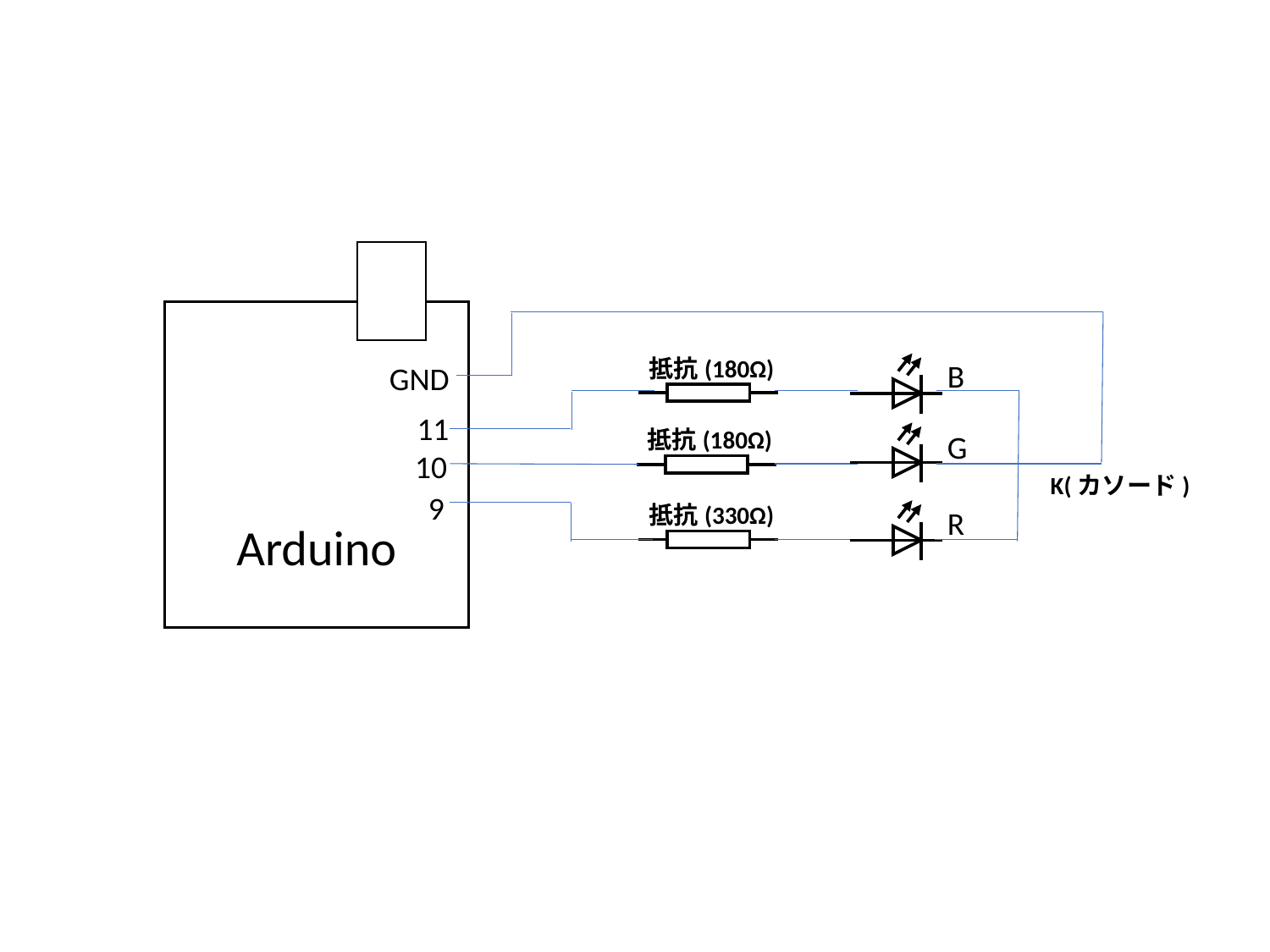

抵抗(180Ω)
B
GND

11

抵抗(180Ω)
G

10
K(カソード)
  9

抵抗(330Ω)
R

Arduino